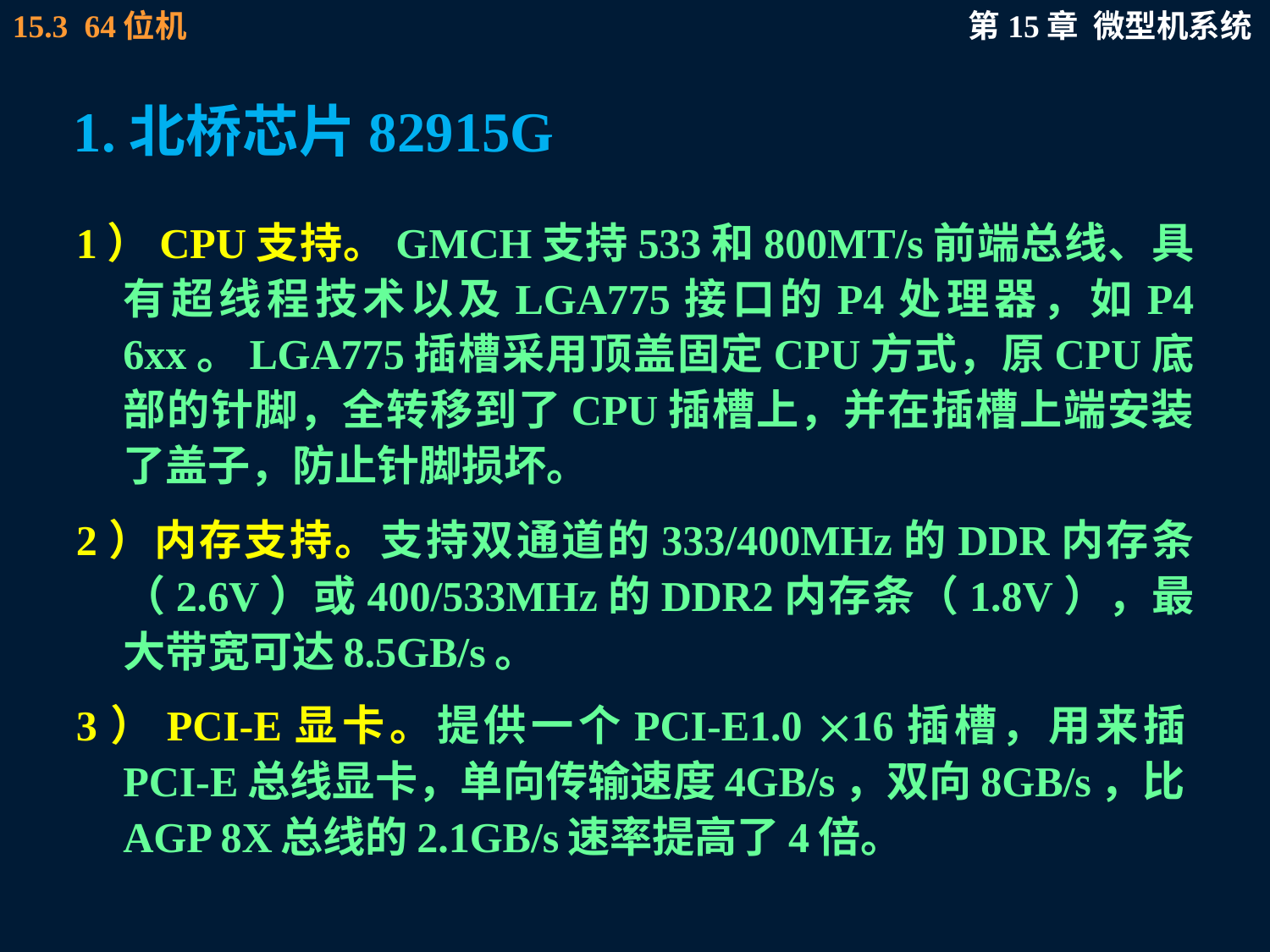

# 1.北桥芯片82915G
1）CPU支持。GMCH支持533和800MT/s前端总线、具有超线程技术以及LGA775接口的P4处理器，如P4 6xx。LGA775插槽采用顶盖固定CPU方式，原CPU底部的针脚，全转移到了CPU插槽上，并在插槽上端安装了盖子，防止针脚损坏。
2）内存支持。支持双通道的333/400MHz的DDR内存条（2.6V）或400/533MHz的DDR2内存条（1.8V），最大带宽可达8.5GB/s。
3）PCI-E显卡。提供一个PCI-E1.0 ×16插槽，用来插PCI-E总线显卡，单向传输速度4GB/s，双向8GB/s，比AGP 8X总线的2.1GB/s速率提高了4倍。